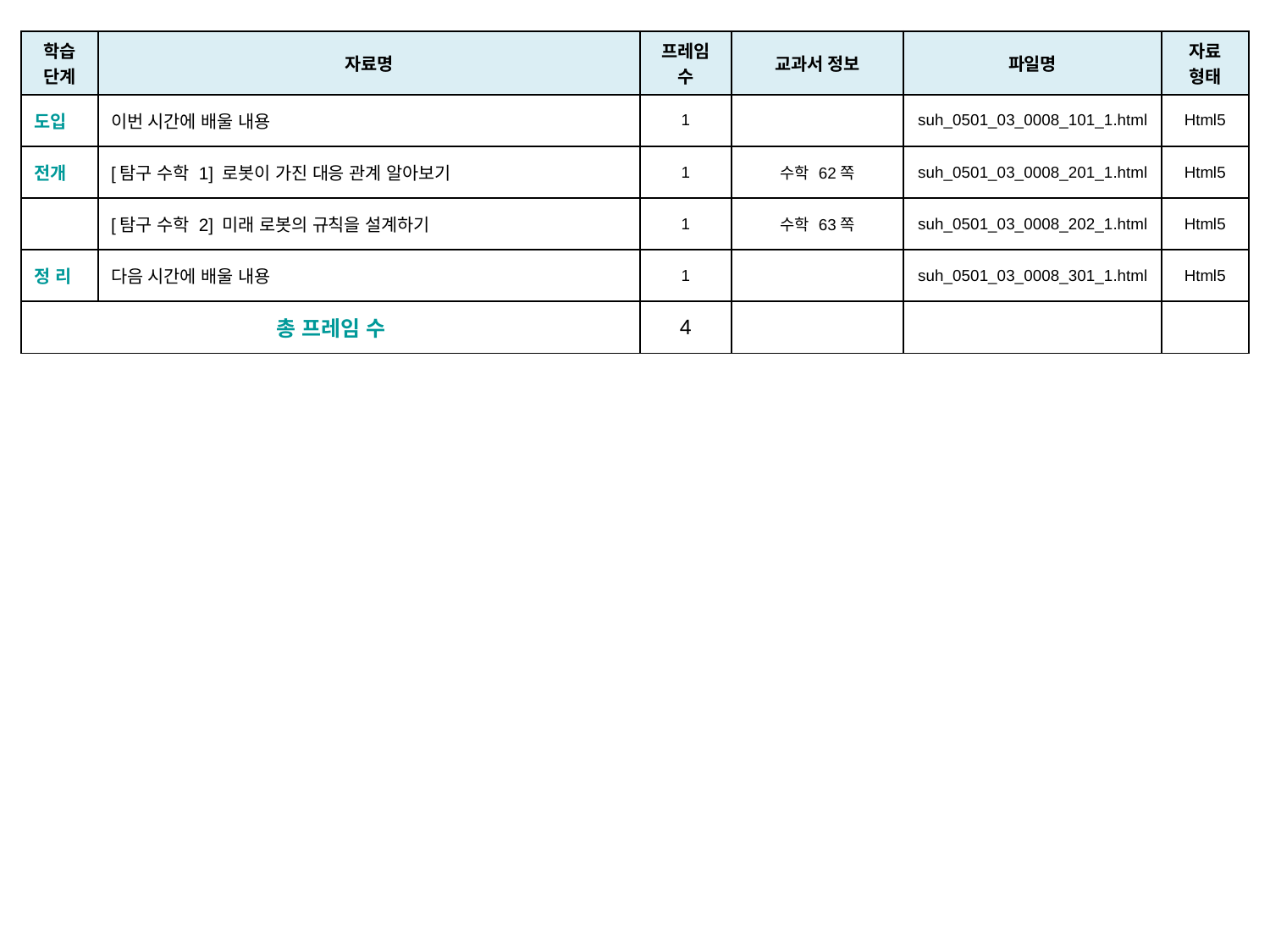

| 학습 단계 | 자료명 | 프레임 수 | 교과서 정보 | 파일명 | 자료 형태 |
| --- | --- | --- | --- | --- | --- |
| 도입 | 이번 시간에 배울 내용 | 1 |  | suh\_0501\_03\_0008\_101\_1.html | Html5 |
| 전개 | [탐구 수학 1] 로봇이 가진 대응 관계 알아보기 | 1 | 수학 62쪽 | suh\_0501\_03\_0008\_201\_1.html | Html5 |
|  | [탐구 수학 2] 미래 로봇의 규칙을 설계하기 | 1 | 수학 63쪽 | suh\_0501\_03\_0008\_202\_1.html | Html5 |
| 정 리 | 다음 시간에 배울 내용 | 1 |  | suh\_0501\_03\_0008\_301\_1.html | Html5 |
| 총 프레임 수 |  | 4 |  |  |  |